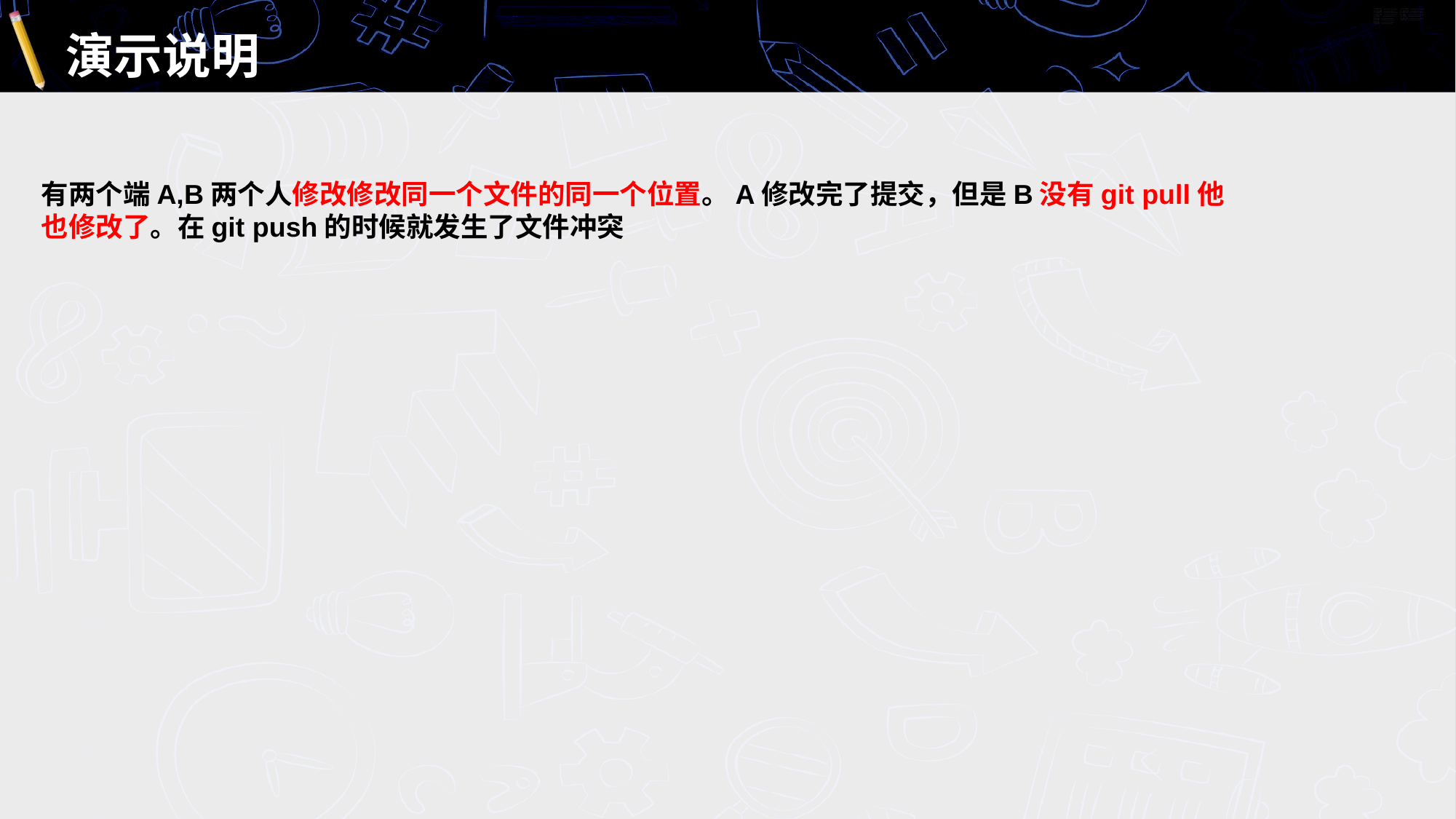

# 演示说明
有两个端A,B两个人修改修改同一个文件的同一个位置。A修改完了提交，但是B没有git pull他也修改了。在git push的时候就发生了文件冲突